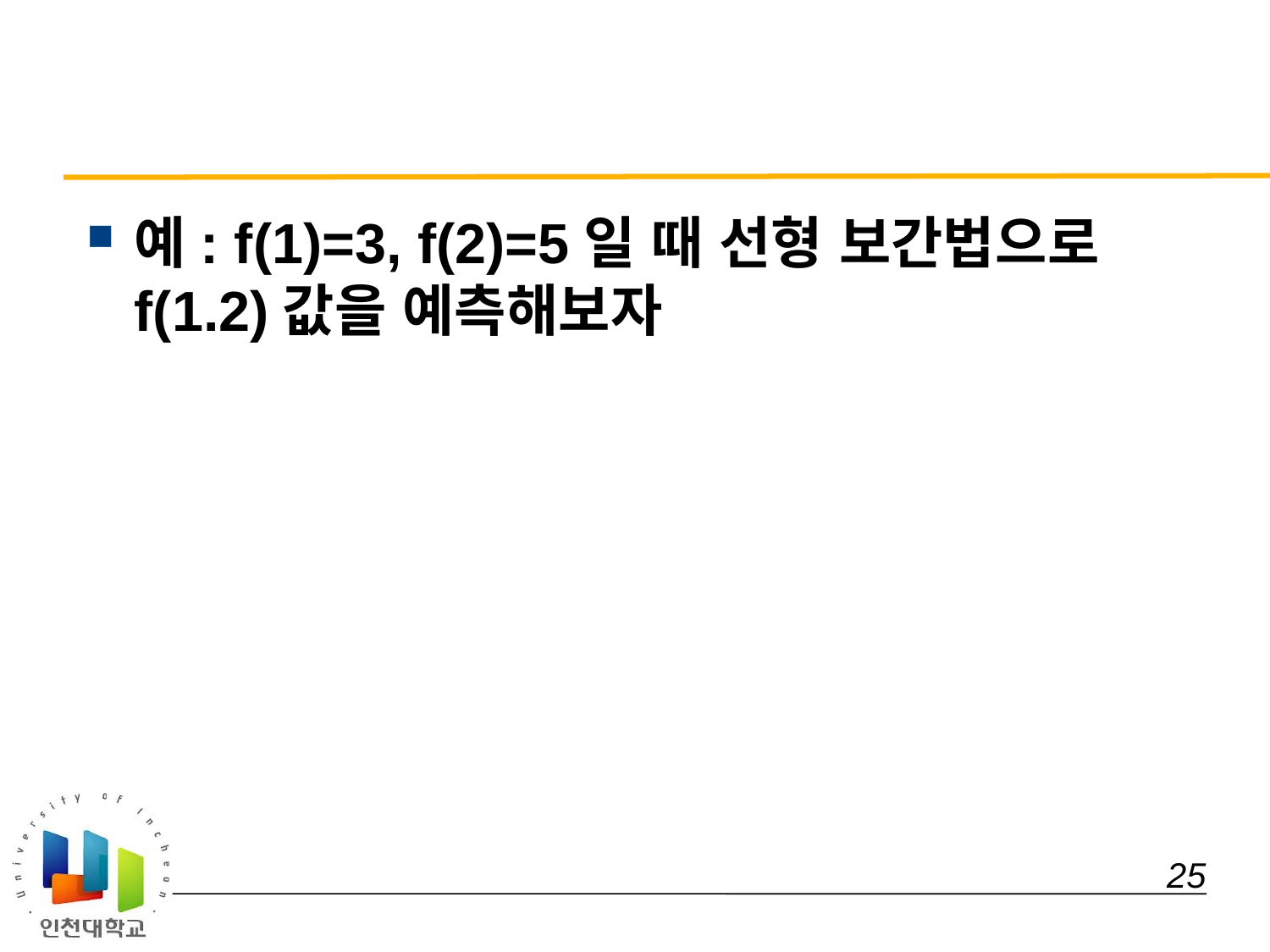

#
예: f(1)=3, f(2)=5일 때 선형 보간법으로 f(1.2)값을 예측해보자

 25